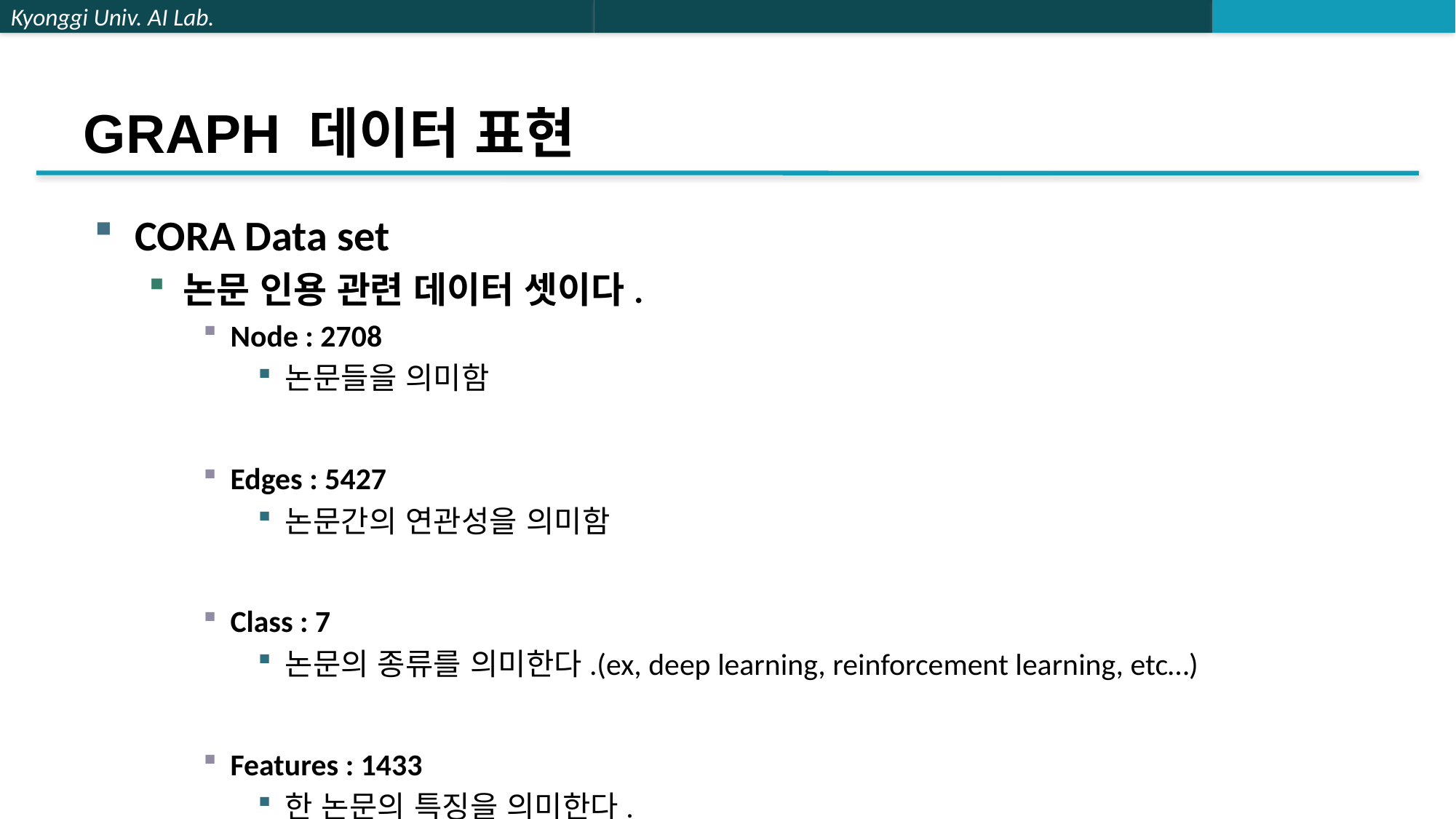

# GRAPH 데이터 표현
CORA Data set
논문 인용 관련 데이터 셋이다.
Node : 2708
논문들을 의미함

Edges : 5427
논문간의 연관성을 의미함

Class : 7
논문의 종류를 의미한다.(ex, deep learning, reinforcement learning, etc…)

Features : 1433
한 논문의 특징을 의미한다.